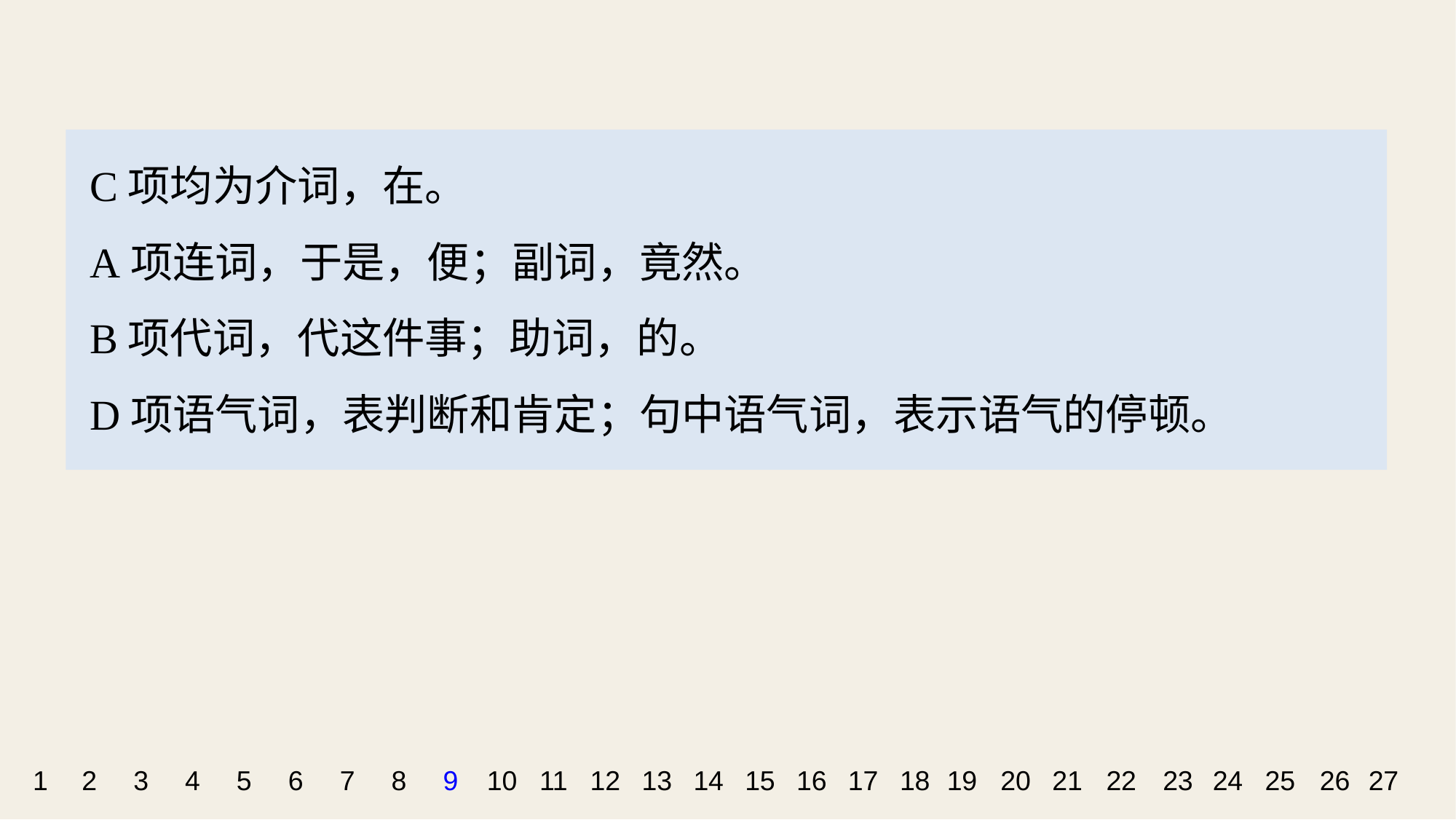

C项均为介词，在。
A项连词，于是，便；副词，竟然。
B项代词，代这件事；助词，的。
D项语气词，表判断和肯定；句中语气词，表示语气的停顿。

1
2
3
4
5
6
7
8
9
10
11
12
13
14
15
16
17
18
19
20
21
22
23
24
25
26
27